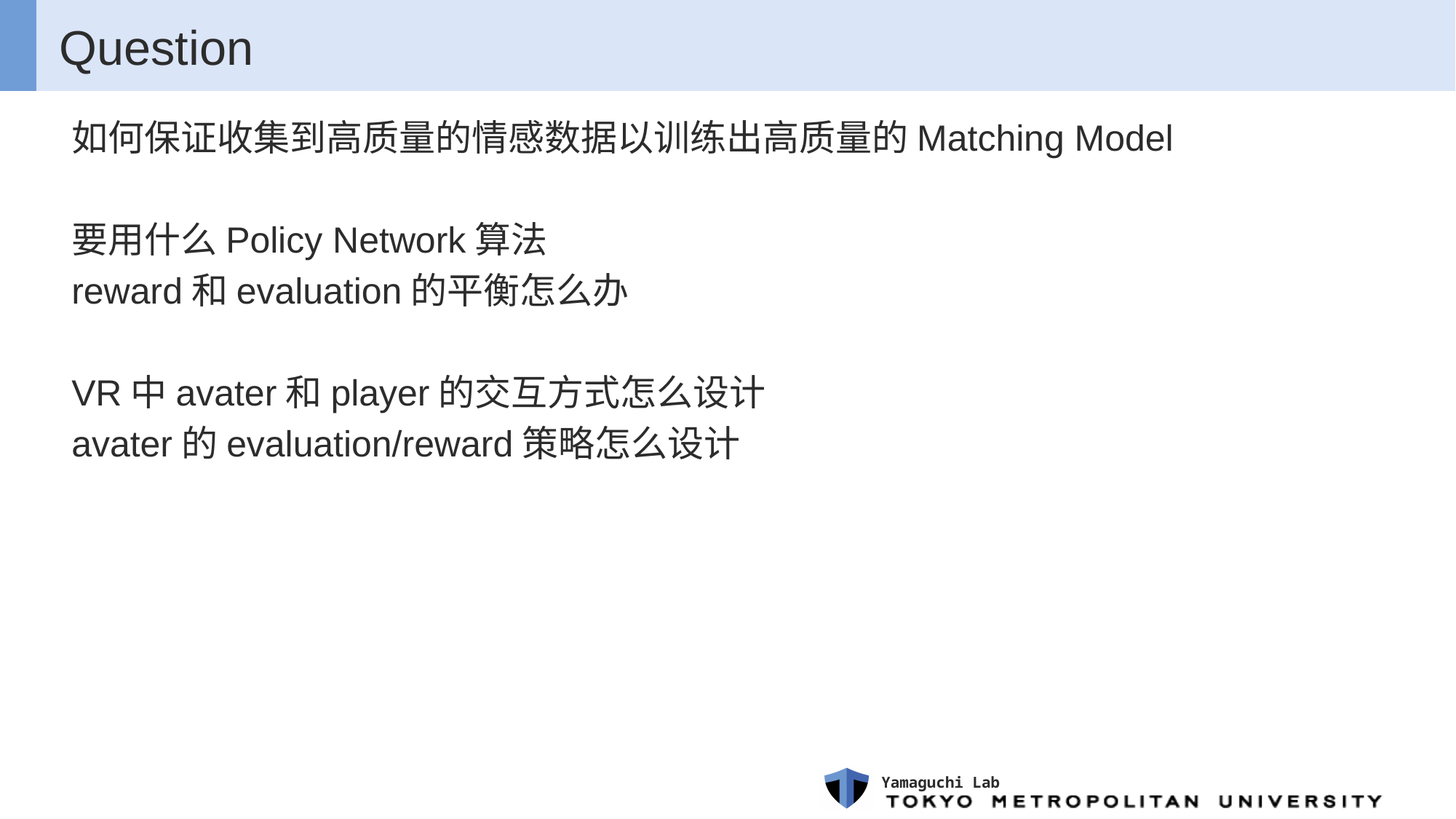

# Question
如何保证收集到高质量的情感数据以训练出高质量的Matching Model

要用什么Policy Network算法
reward和evaluation的平衡怎么办

VR中avater和player的交互方式怎么设计
avater的evaluation/reward策略怎么设计

19